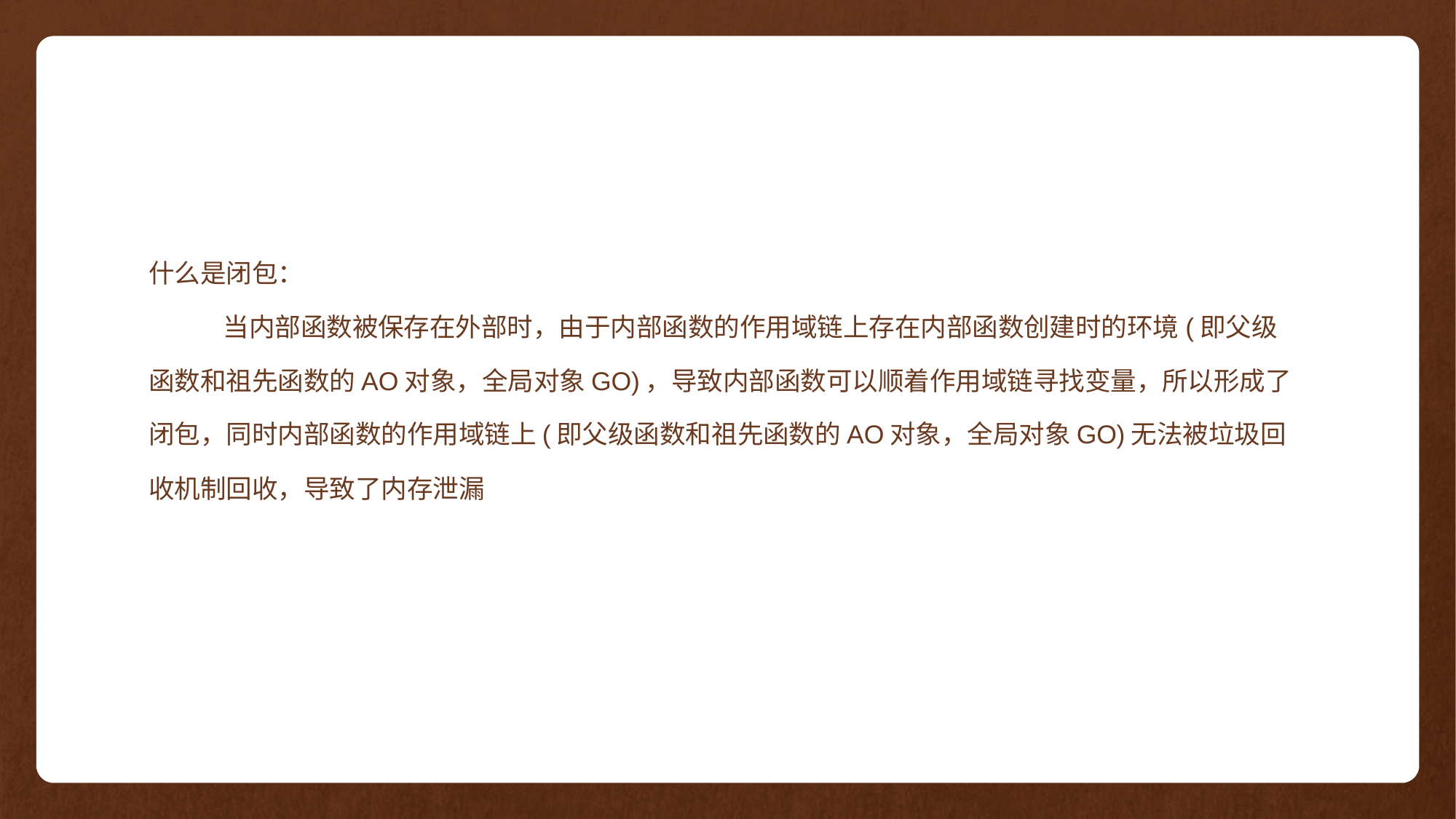

什么是闭包：
	当内部函数被保存在外部时，由于内部函数的作用域链上存在内部函数创建时的环境(即父级
    函数和祖先函数的AO对象，全局对象GO)，导致内部函数可以顺着作用域链寻找变量，所以形成了
    闭包，同时内部函数的作用域链上(即父级函数和祖先函数的AO对象，全局对象GO)无法被垃圾回
    收机制回收，导致了内存泄漏